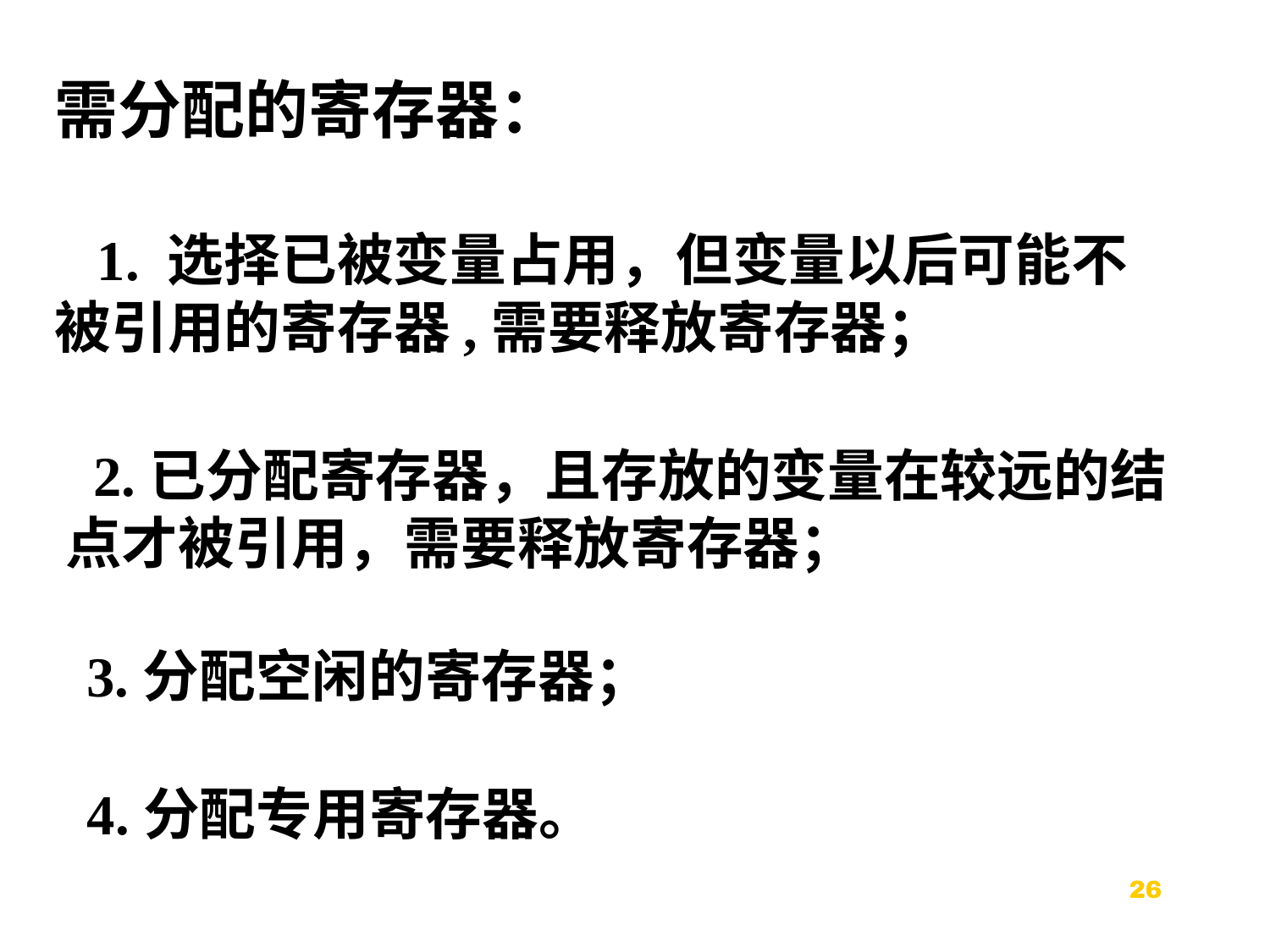

需分配的寄存器：
   1. 选择已被变量占用，但变量以后可能不被引用的寄存器,需要释放寄存器；
  2.已分配寄存器，且存放的变量在较远的结点才被引用，需要释放寄存器；
3.分配空闲的寄存器；
4.分配专用寄存器。

26